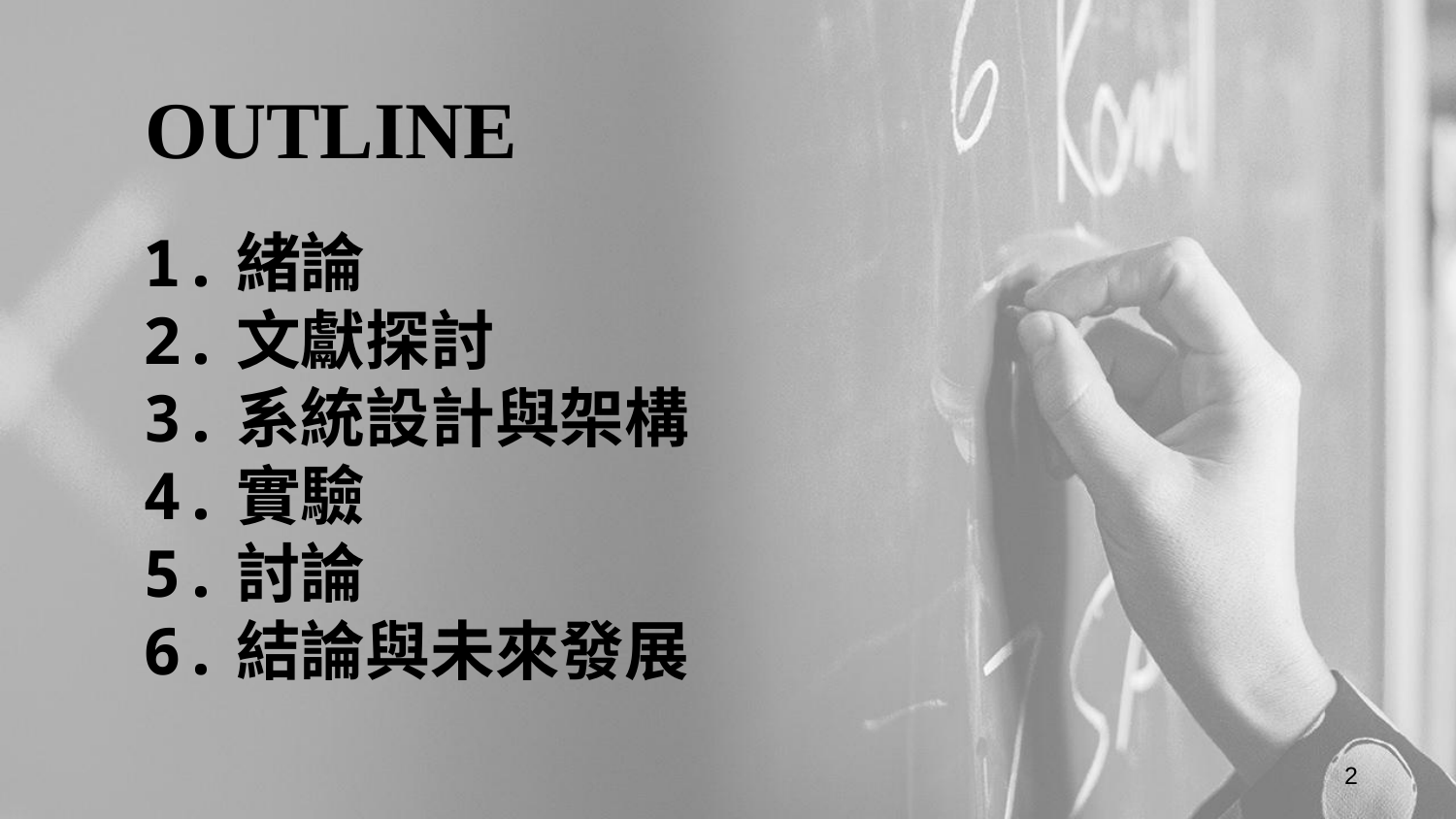

OUTLINE
1.緒論
2.文獻探討
3.系統設計與架構
4.實驗
5.討論
6.結論與未來發展
2